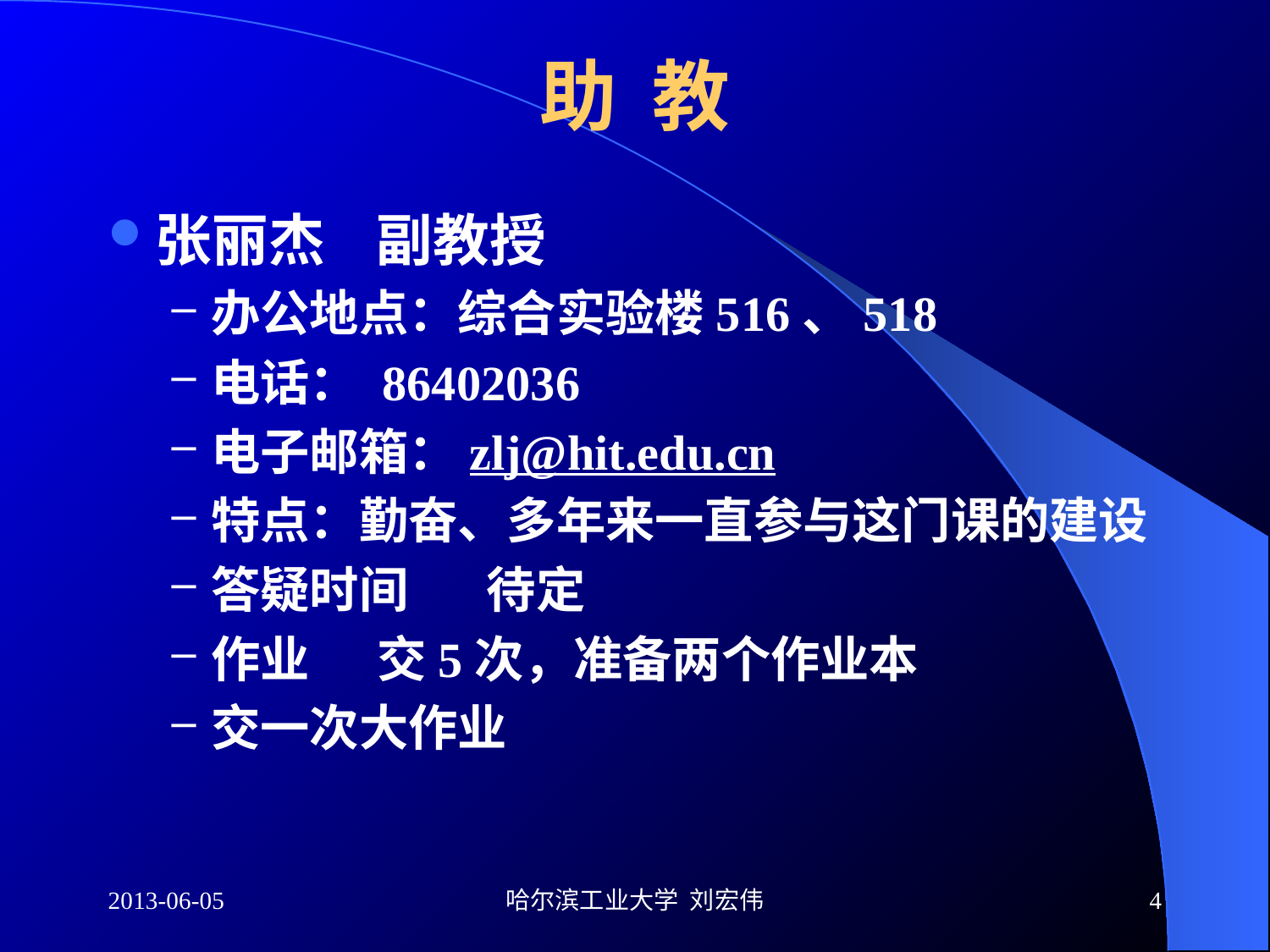

# 助  教
张丽杰    副教授
办公地点：综合实验楼516、518
电话： 86402036
电子邮箱：zlj@hit.edu.cn
特点：勤奋、多年来一直参与这门课的建设
答疑时间       待定
作业      交5次，准备两个作业本
交一次大作业
2013-06-05
哈尔滨工业大学  刘宏伟
4